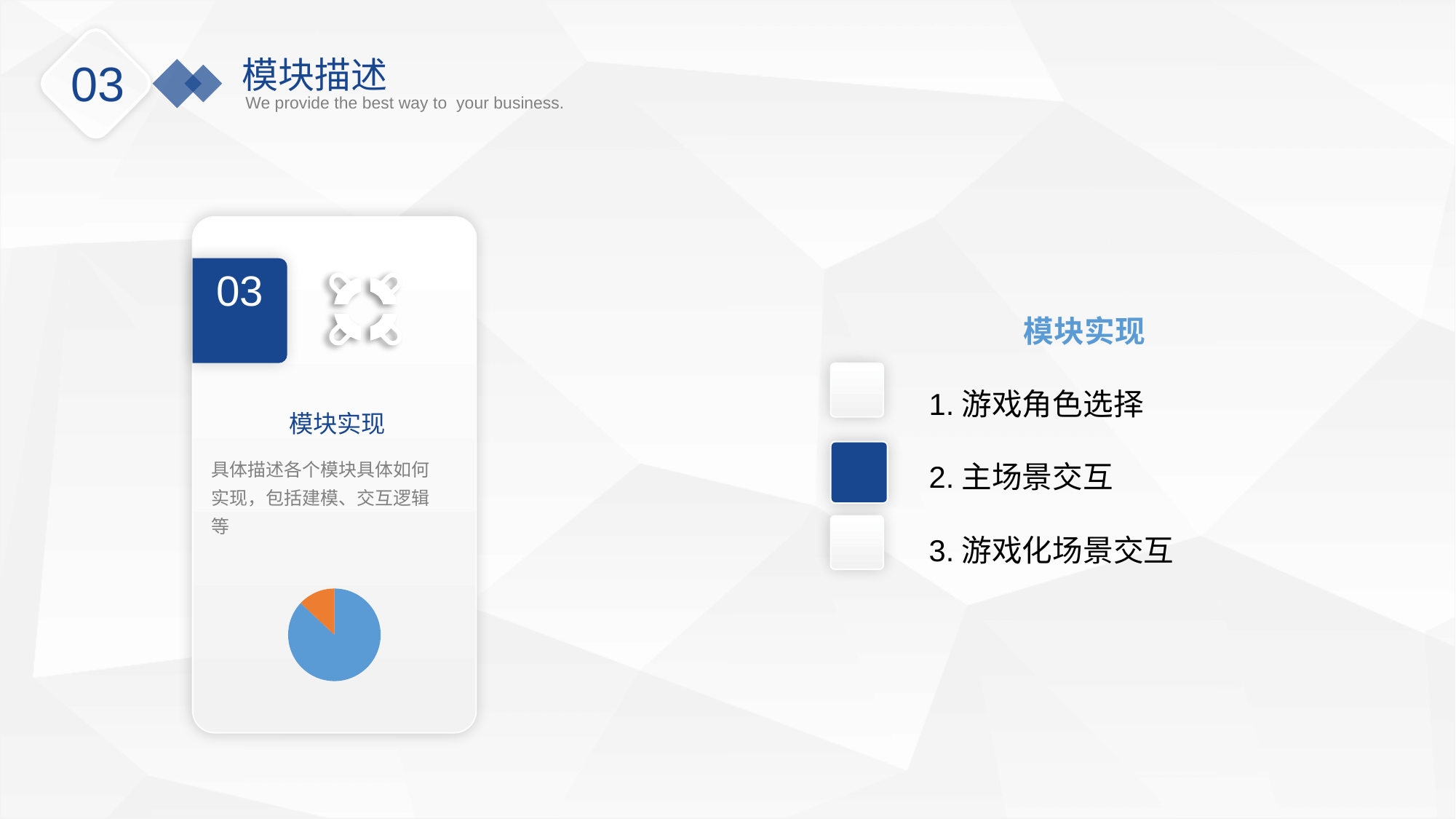

模块描述
We provide the best way to  your business.
03

03

模块实现
具体描述各个模块具体如何实现，包括建模、交互逻辑等

### Chart

| Category | 销售额 |
|---|---|
| 第一季度 | 87.0 |
| 第二季度 | 13.0 |
             模块实现
1.游戏角色选择
2.主场景交互
3.游戏化场景交互